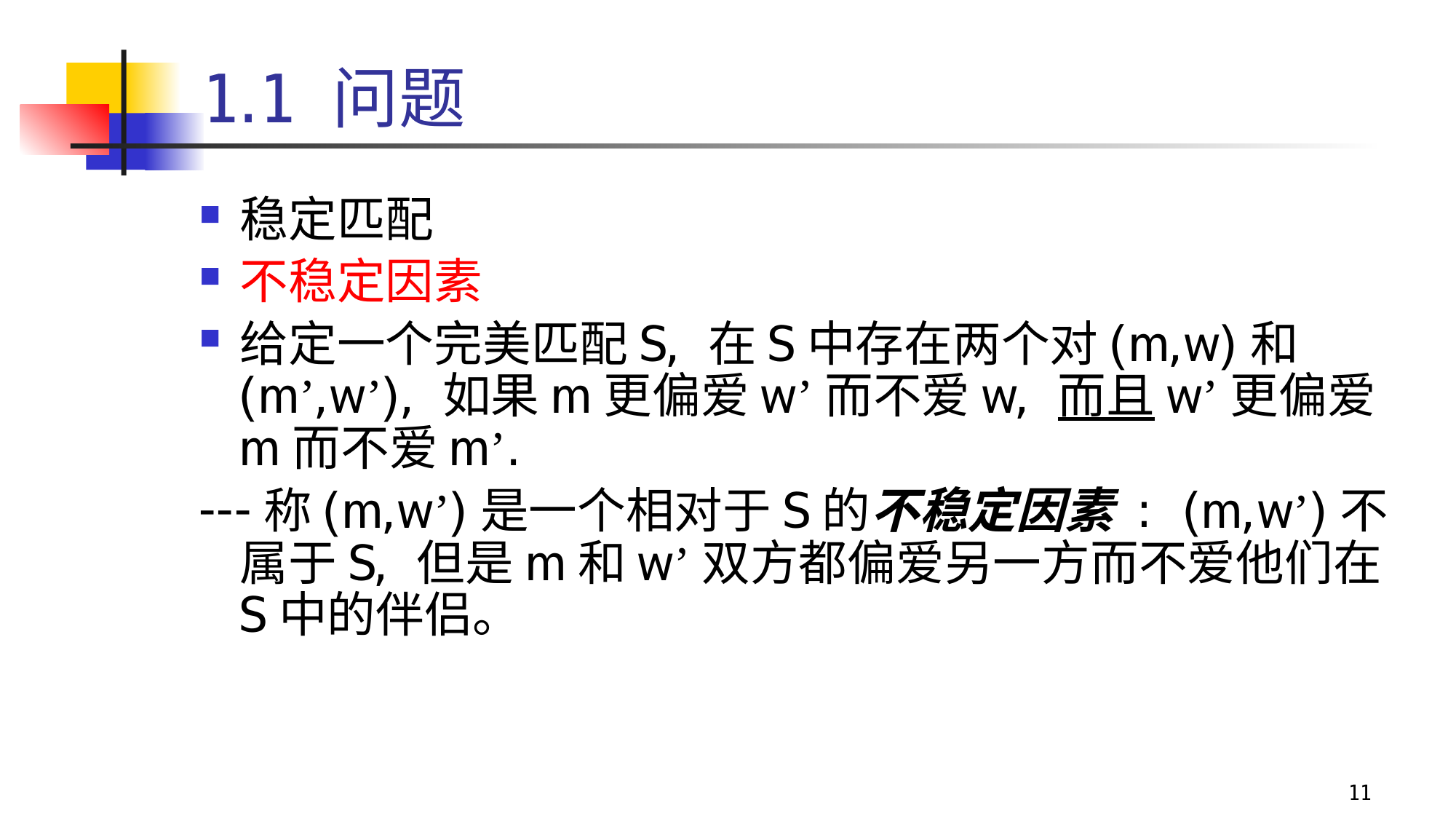

# 1.1 问题
稳定匹配
不稳定因素
给定一个完美匹配S, 在S中存在两个对(m,w)和(m’,w’), 如果m更偏爱w’而不爱w, 而且w’更偏爱m而不爱m’.
---称(m,w’)是一个相对于S的不稳定因素 :  (m,w’)不属于S, 但是m和w’双方都偏爱另一方而不爱他们在S中的伴侣。
11